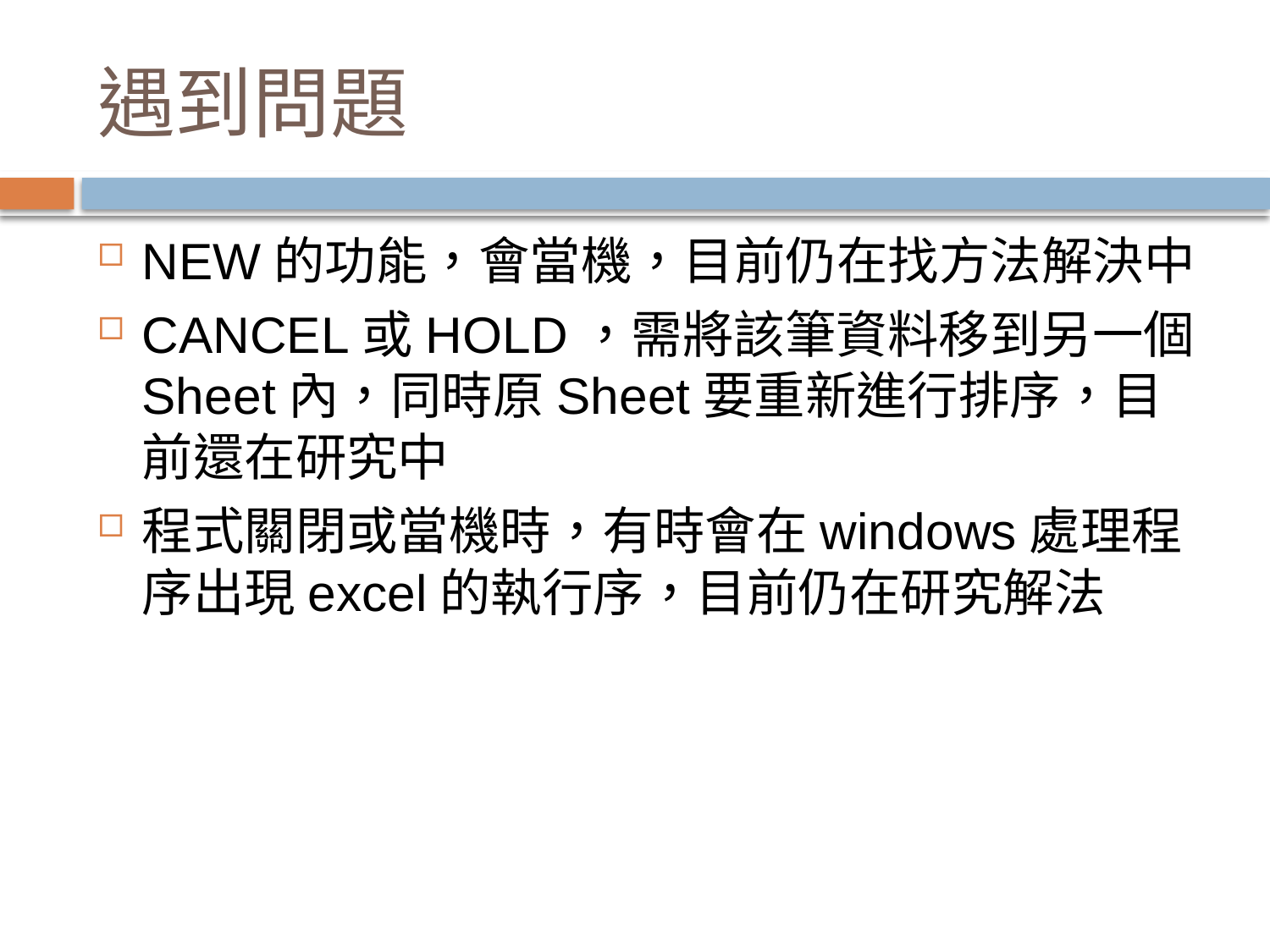

# 遇到問題
NEW的功能，會當機，目前仍在找方法解決中
CANCEL或HOLD，需將該筆資料移到另一個Sheet內，同時原Sheet要重新進行排序，目前還在研究中
程式關閉或當機時，有時會在windows處理程序出現excel的執行序，目前仍在研究解法